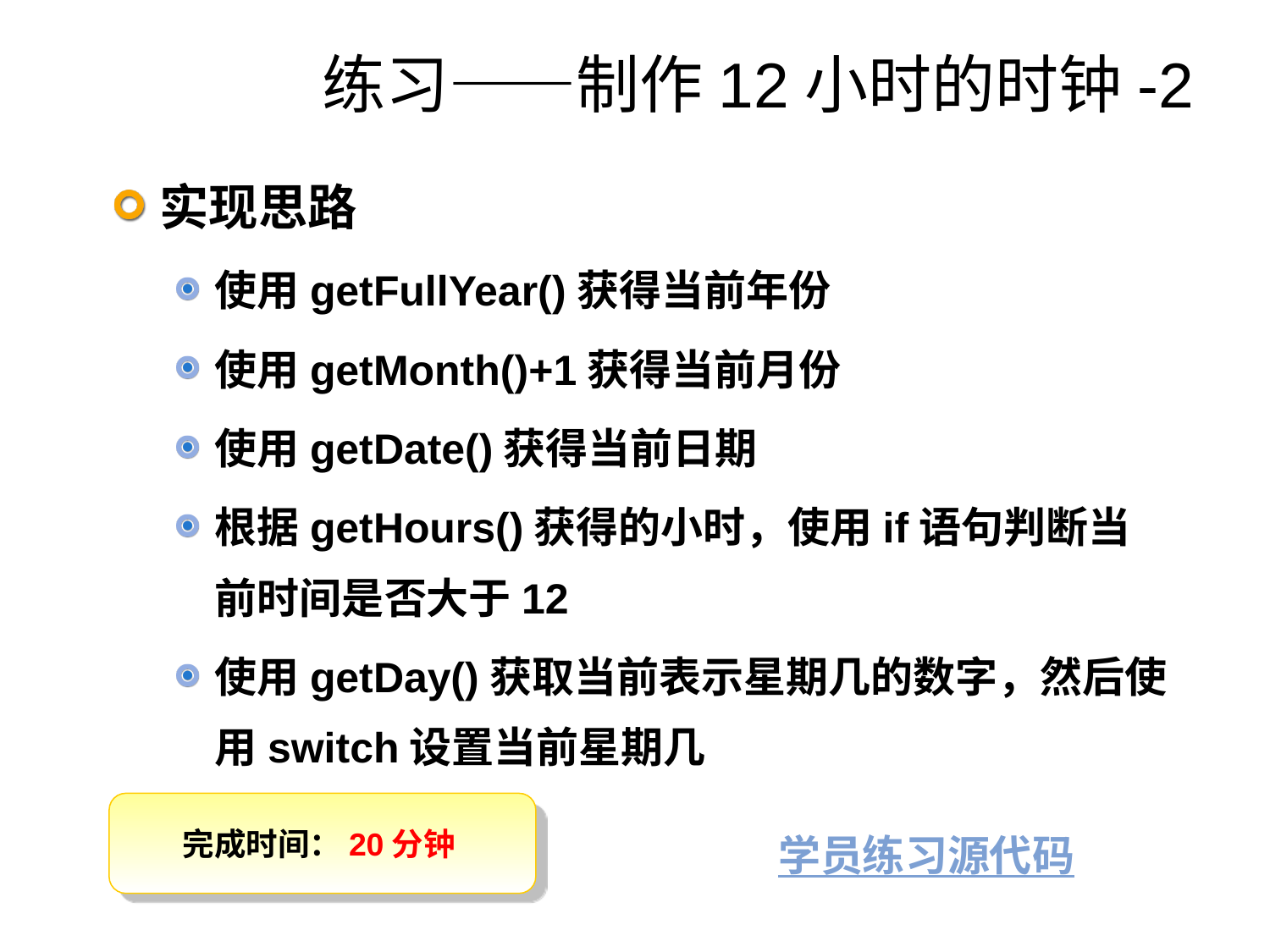

# 练习——制作12小时的时钟-2
实现思路
使用getFullYear()获得当前年份
使用getMonth()+1获得当前月份
使用getDate()获得当前日期
根据getHours()获得的小时，使用if语句判断当前时间是否大于12
使用getDay()获取当前表示星期几的数字，然后使用switch设置当前星期几
完成时间：20分钟
学员练习源代码